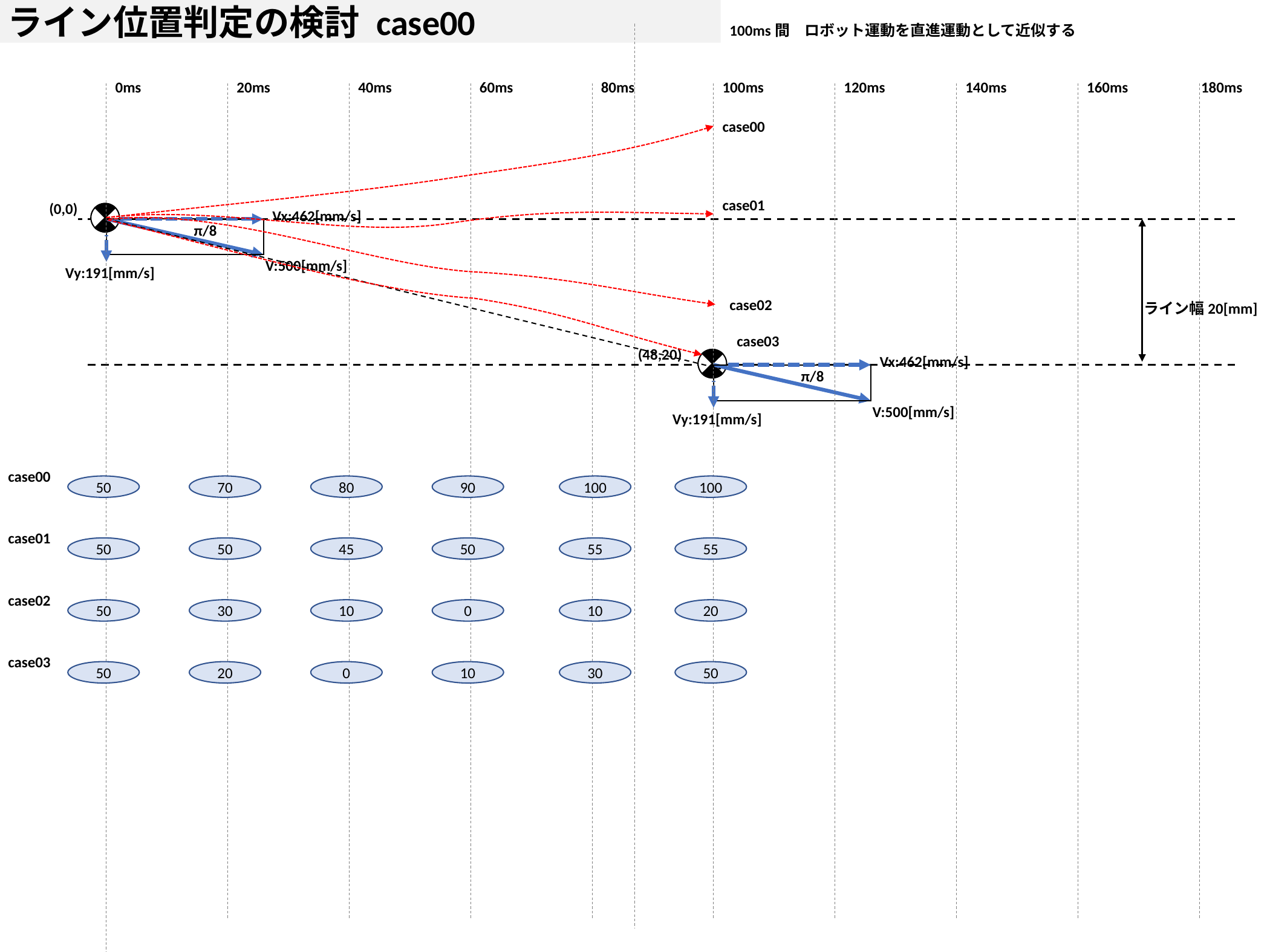

ライン位置判定の検討 case00
100ms間　ロボット運動を直進運動として近似する
0ms
20ms
40ms
60ms
80ms
100ms
120ms
140ms
160ms
180ms
case00

(0,0)
Vx:462[mm/s]

π/8

V:500[mm/s]
Vy:191[mm/s]
case01

case02
ライン幅20[mm]
(48,20)
Vx:462[mm/s]

π/8

V:500[mm/s]
Vy:191[mm/s]
case03
case00
50
70
80
90
100
100
case01
50
50
45
50
55
55
case02
50
30
10
0
10
20
case03
50
20
0
10
30
50